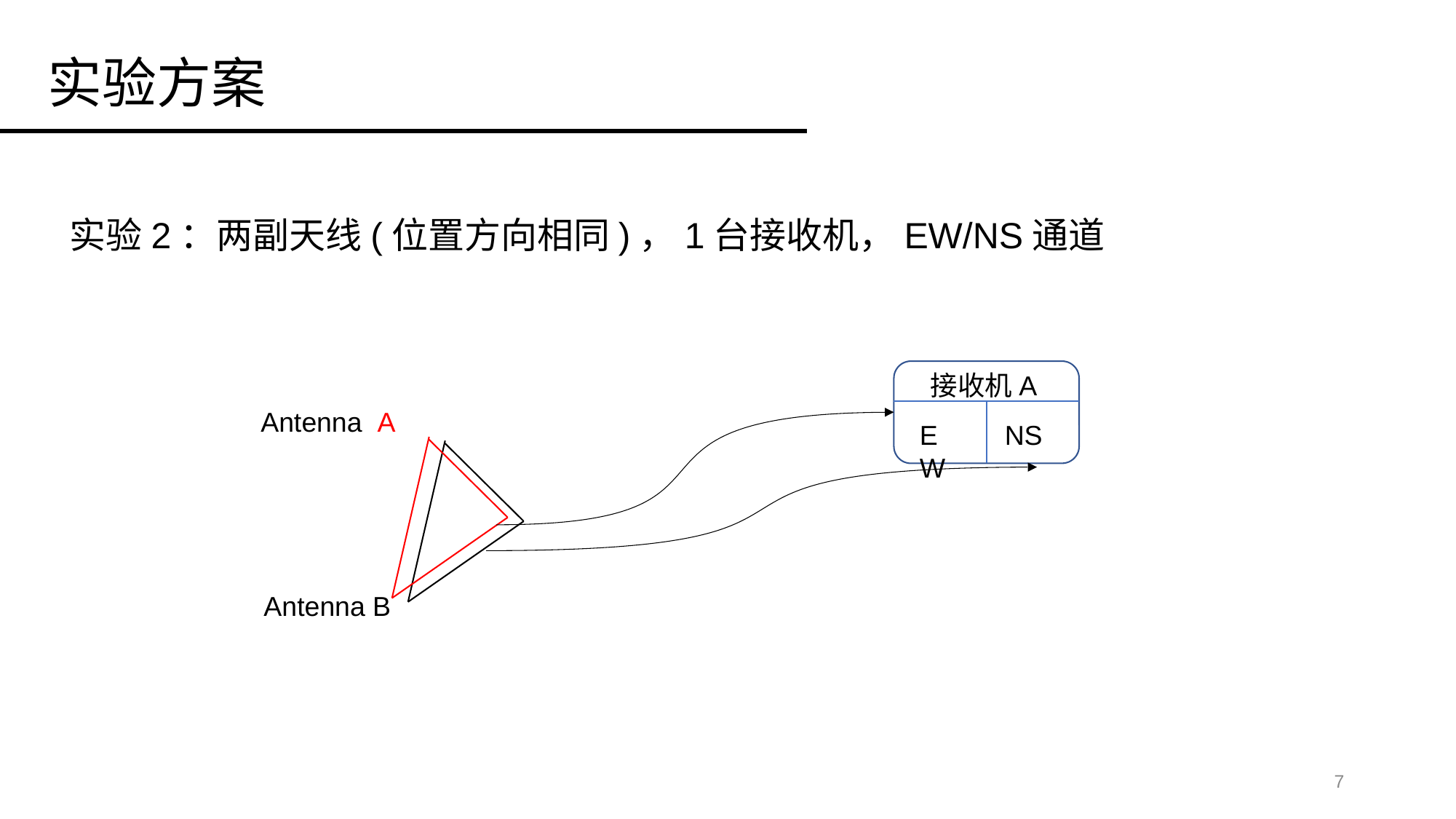

# 实验方案
实验2：两副天线(位置方向相同)，1台接收机，EW/NS通道

接收机A
EW
NS
Antenna  A
Antenna B
7